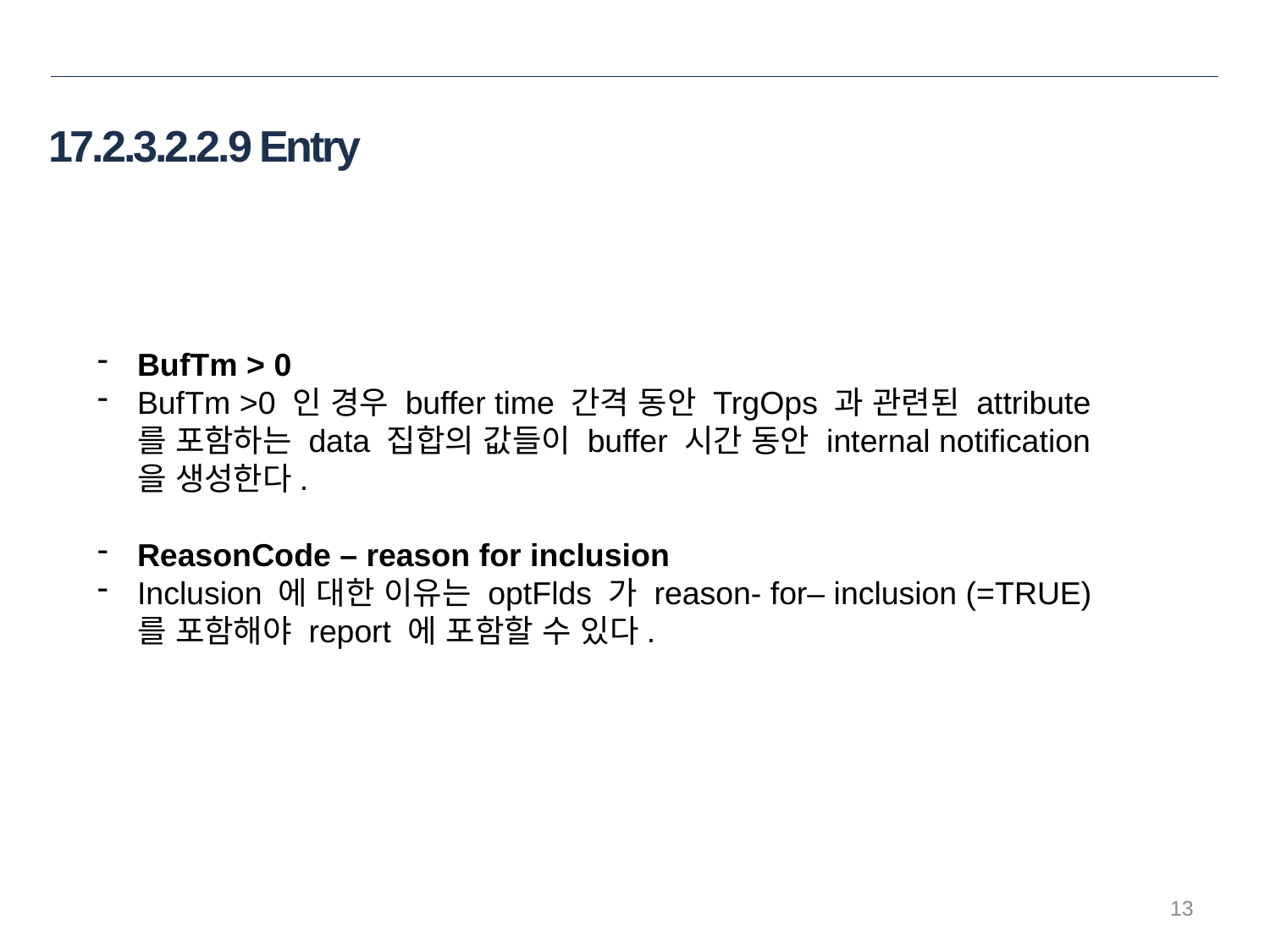

17.2.3.2.2.9 Entry
BufTm > 0
BufTm >0 인 경우 buffer time 간격 동안 TrgOps 과 관련된 attribute 를 포함하는 data 집합의 값들이 buffer 시간 동안 internal notification 을 생성한다.

ReasonCode – reason for inclusion
Inclusion 에 대한 이유는 optFlds 가 reason- for– inclusion (=TRUE) 를 포함해야 report 에 포함할 수 있다.
13